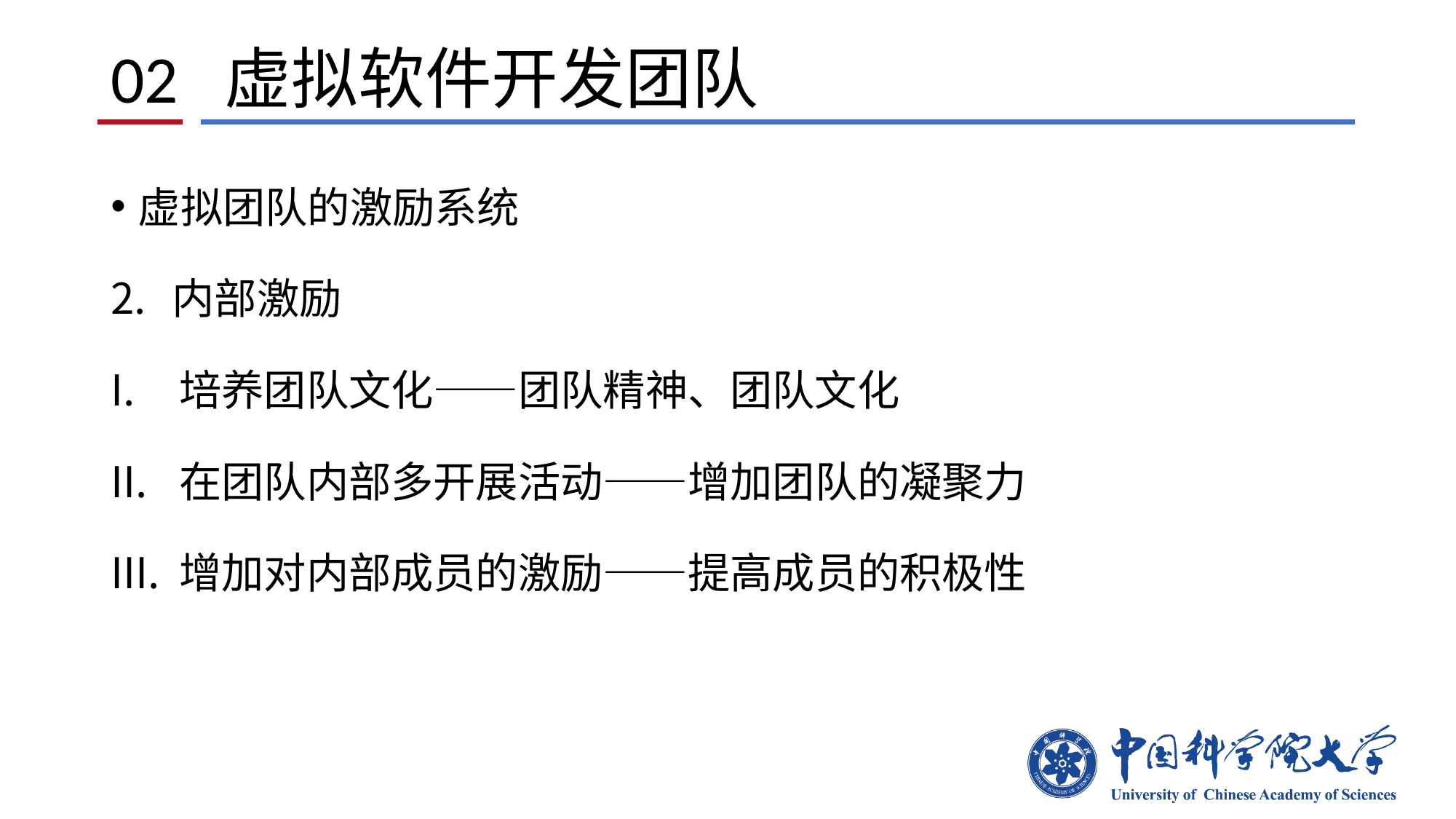

# 02  虚拟软件开发团队
虚拟团队的激励系统
内部激励
培养团队文化——团队精神、团队文化
在团队内部多开展活动——增加团队的凝聚力
增加对内部成员的激励——提高成员的积极性